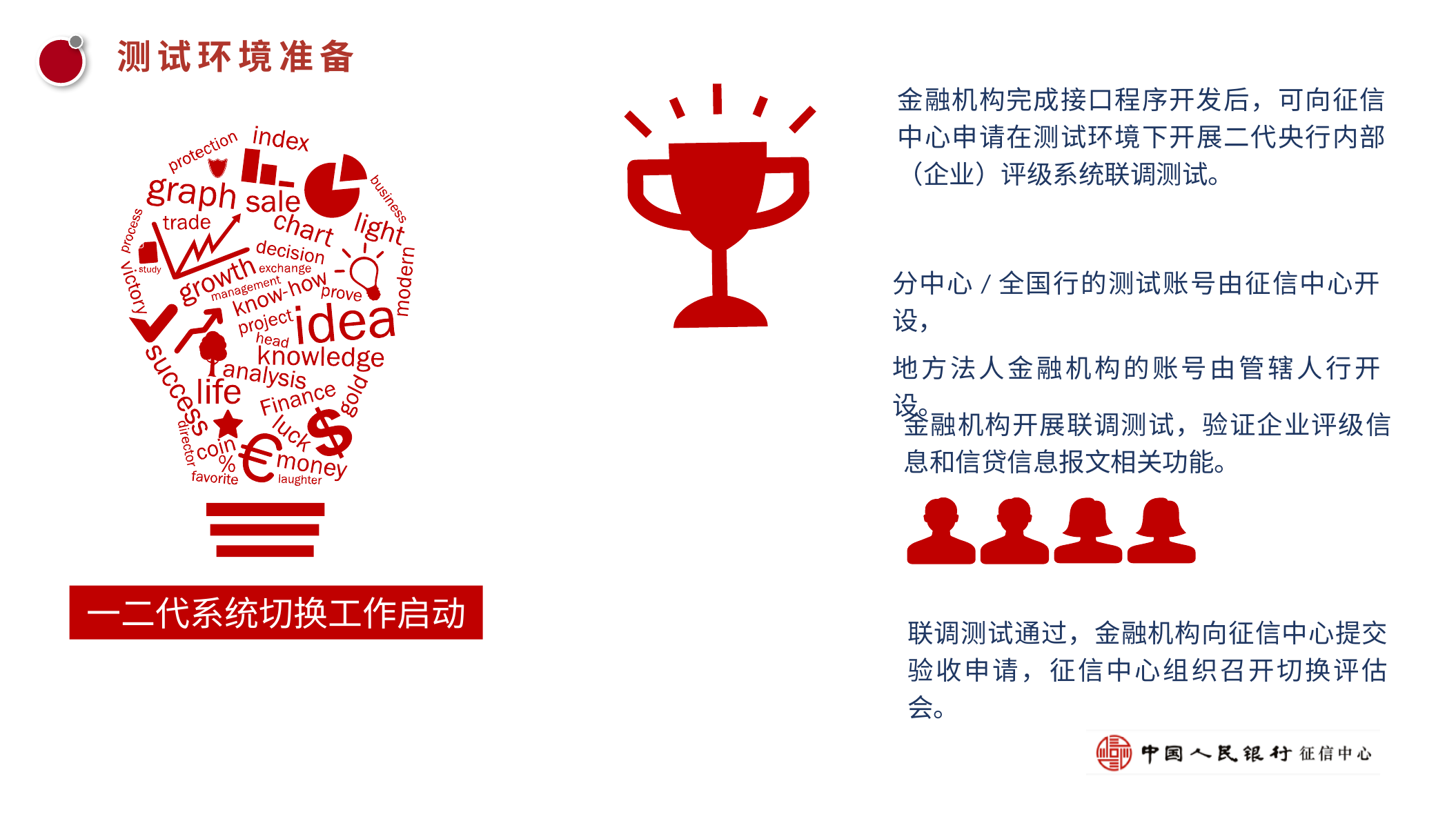

测试环境准备

金融机构完成接口程序开发后，可向征信中心申请在测试环境下开展二代央行内部（企业）评级系统联调测试。

分中心/全国行的测试账号由征信中心开设，
地方法人金融机构的账号由管辖人行开设。
金融机构开展联调测试，验证企业评级信息和信贷信息报文相关功能。

一二代系统切换工作启动
联调测试通过，金融机构向征信中心提交验收申请，征信中心组织召开切换评估会。